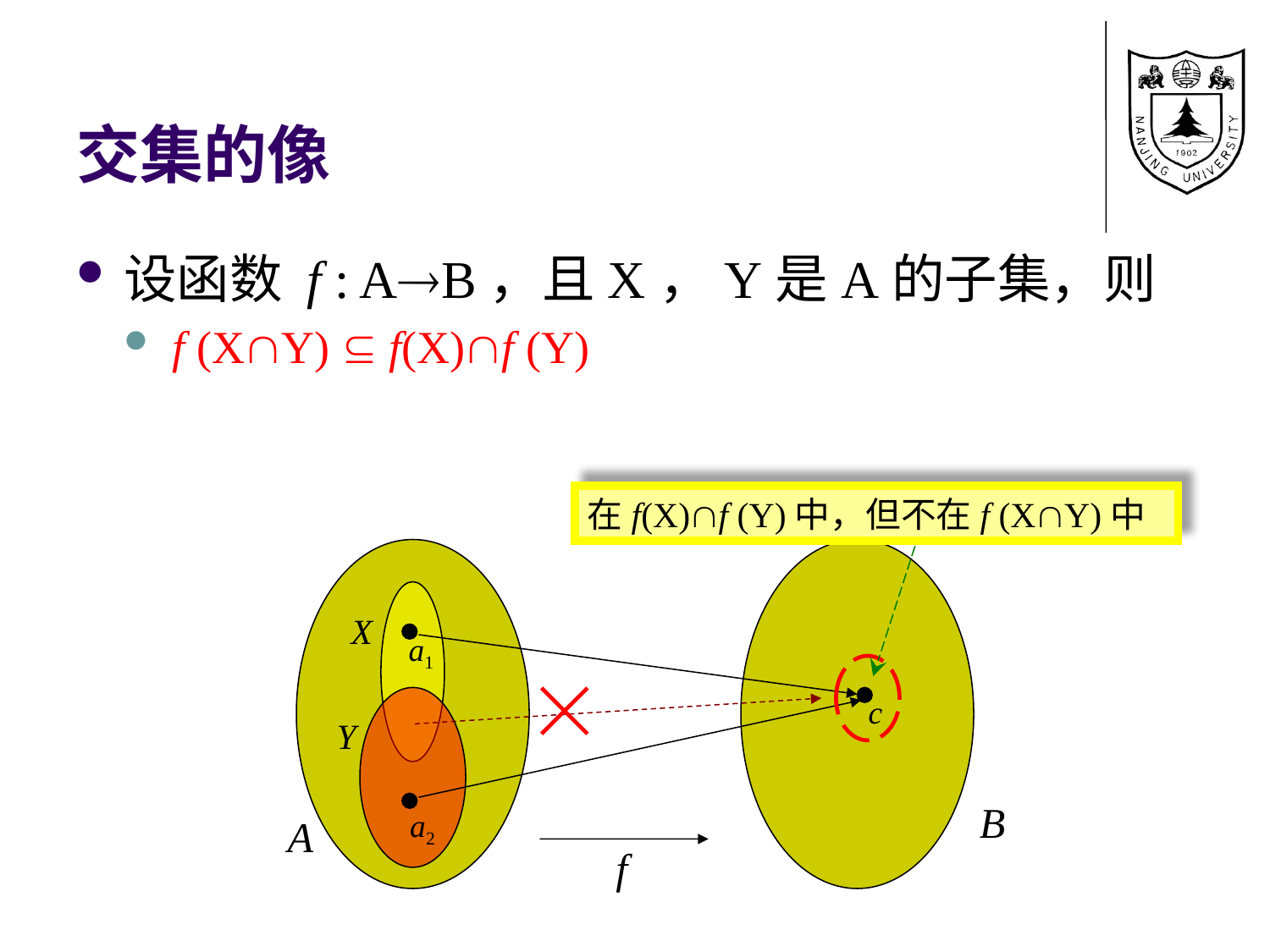

# 交集的像
设函数 f : A→B，且X，Y是A的子集，则
f (X∩Y) ⊆ f(X)∩f (Y)
在f(X)∩f (Y)中，但不在f (X∩Y)中

X
a1

×

c

Y
B

a2
A
f